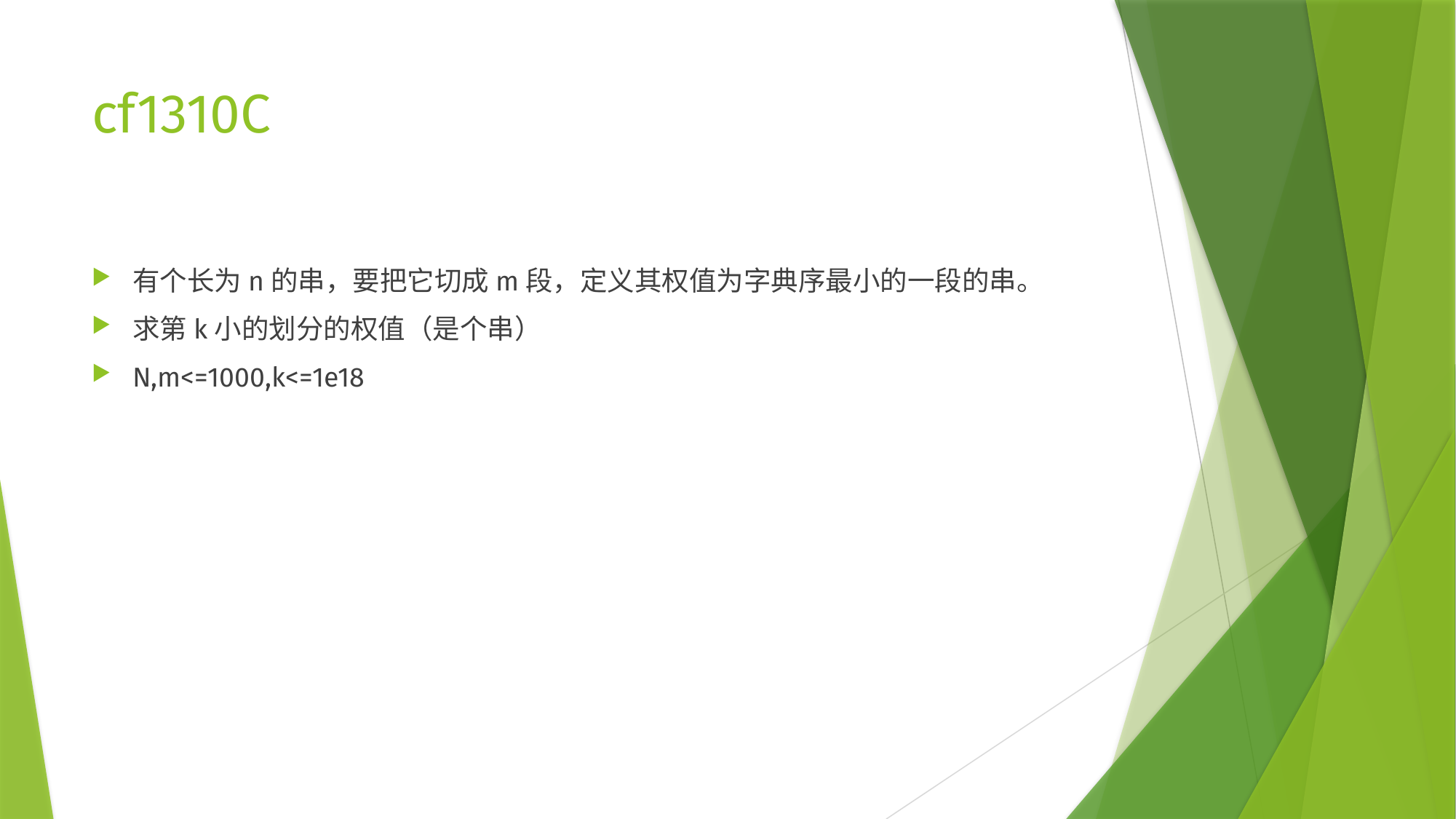

# cf1310C
有个长为n的串，要把它切成m段，定义其权值为字典序最小的一段的串。
求第k小的划分的权值（是个串）
N,m<=1000,k<=1e18